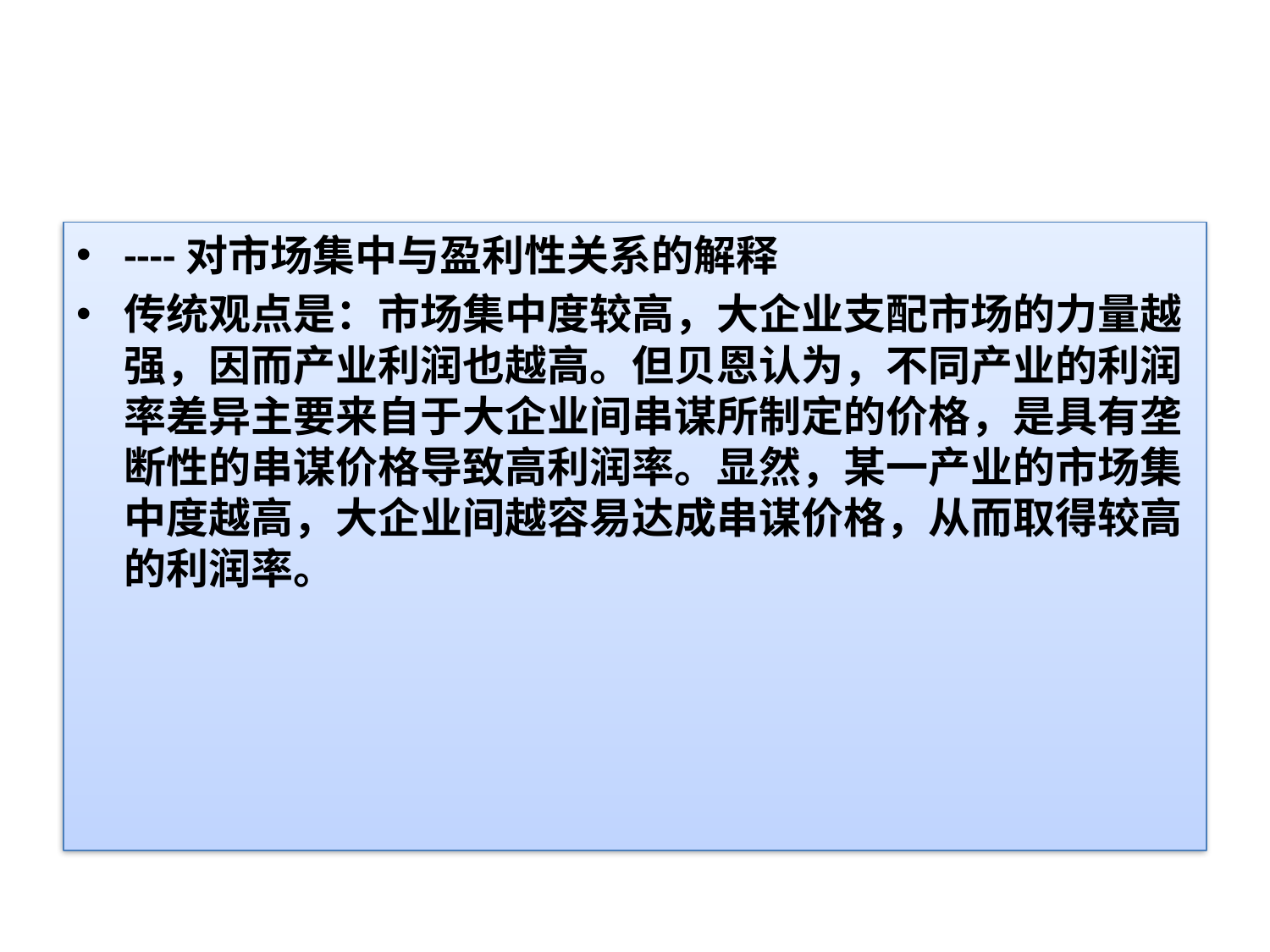

#
----对市场集中与盈利性关系的解释
传统观点是：市场集中度较高，大企业支配市场的力量越强，因而产业利润也越高。但贝恩认为，不同产业的利润率差异主要来自于大企业间串谋所制定的价格，是具有垄断性的串谋价格导致高利润率。显然，某一产业的市场集中度越高，大企业间越容易达成串谋价格，从而取得较高的利润率。